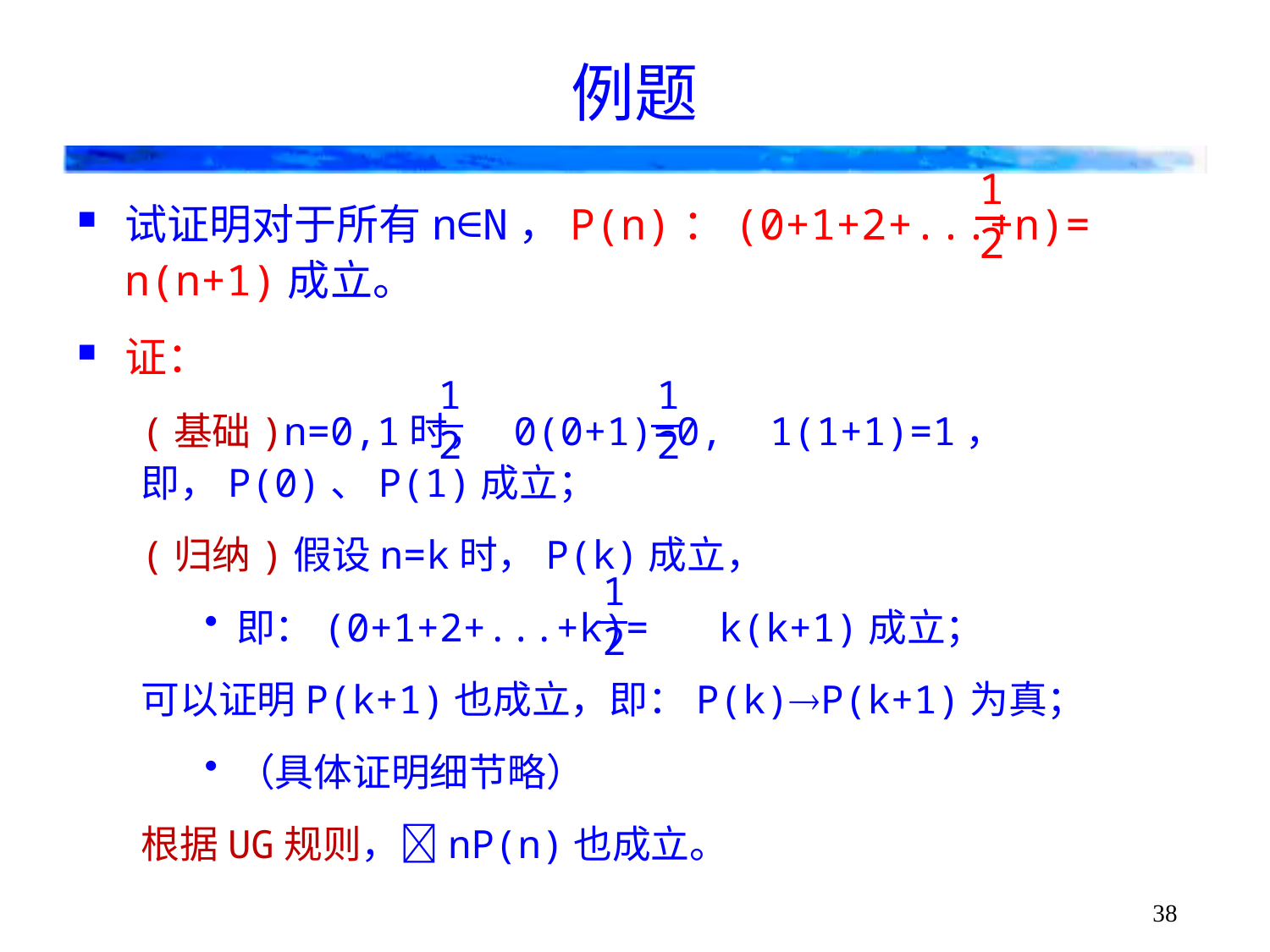

# 例题
1
2
试证明对于所有n∈N，P(n)：(0+1+2+...+n)=  n(n+1)成立。
证：
(基础)n=0,1时，  0(0+1)=0,  1(1+1)=1，即，P(0)、P(1)成立；
(归纳)假设n=k时，P(k)成立，
即：(0+1+2+...+k)=   k(k+1)成立；
可以证明P(k+1)也成立，即：P(k)→P(k+1)为真；
（具体证明细节略）
根据UG规则，∀nP(n)也成立。
1
2
1
2
1
2
38